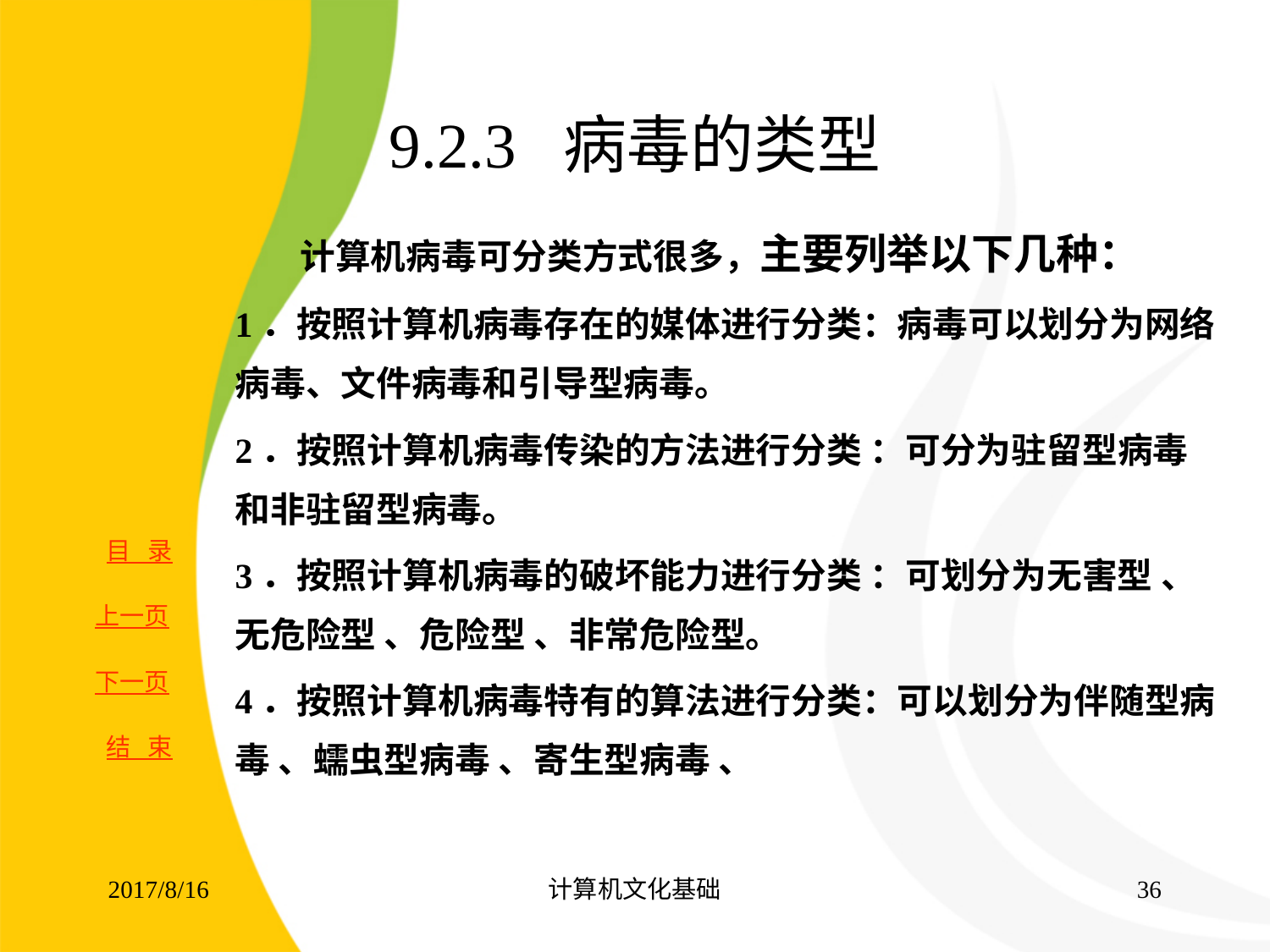

# 9.2.3  病毒的类型
        计算机病毒可分类方式很多，主要列举以下几种：
1．按照计算机病毒存在的媒体进行分类：病毒可以划分为网络病毒、文件病毒和引导型病毒。
2．按照计算机病毒传染的方法进行分类 ：可分为驻留型病毒和非驻留型病毒。
3．按照计算机病毒的破坏能力进行分类 ：可划分为无害型 、无危险型 、危险型 、非常危险型。
4．按照计算机病毒特有的算法进行分类：可以划分为伴随型病毒 、蠕虫型病毒 、寄生型病毒 、
2017/8/16
计算机文化基础
36